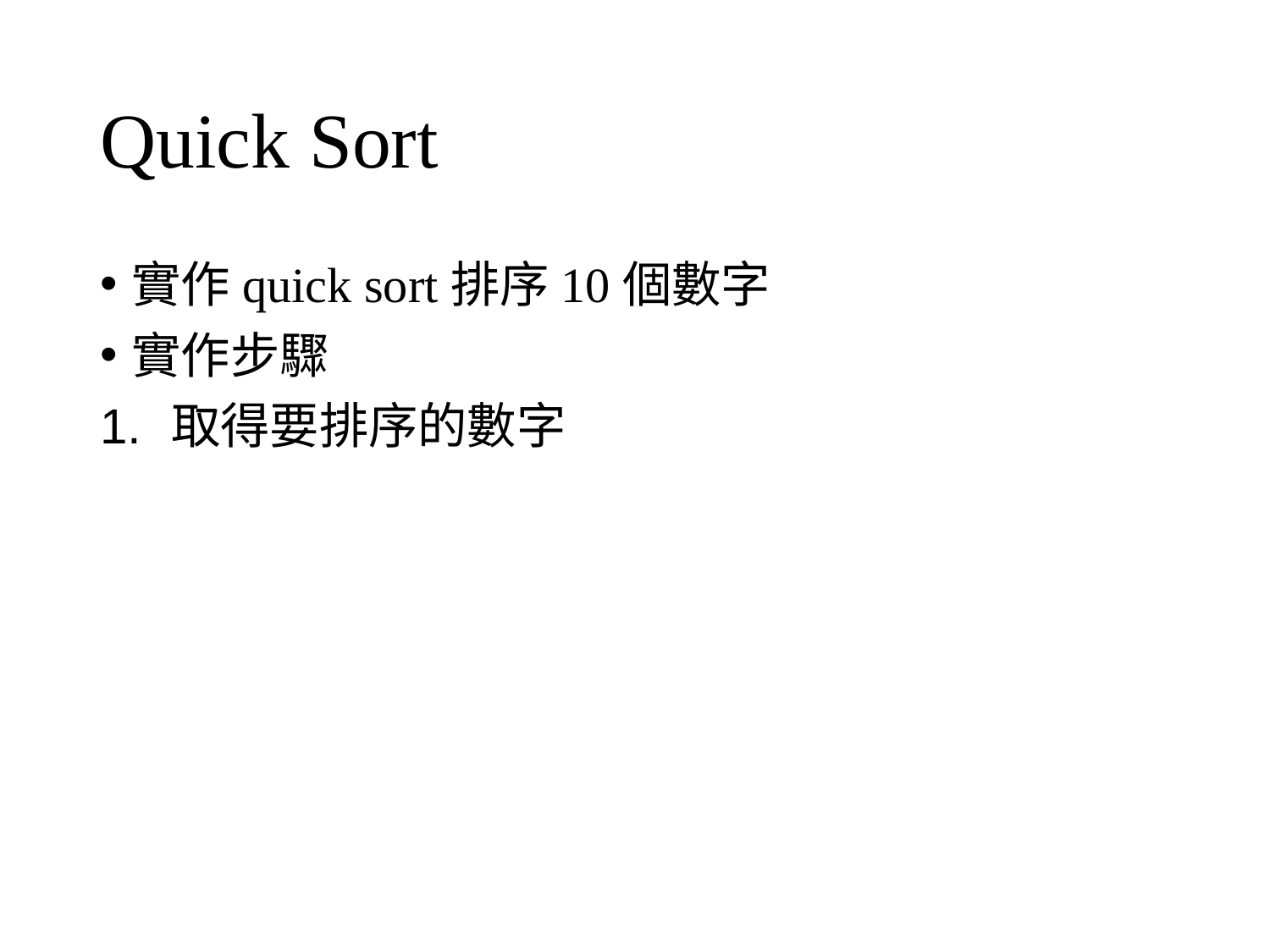

# Quick Sort
實作quick sort排序10個數字
實作步驟
取得要排序的數字